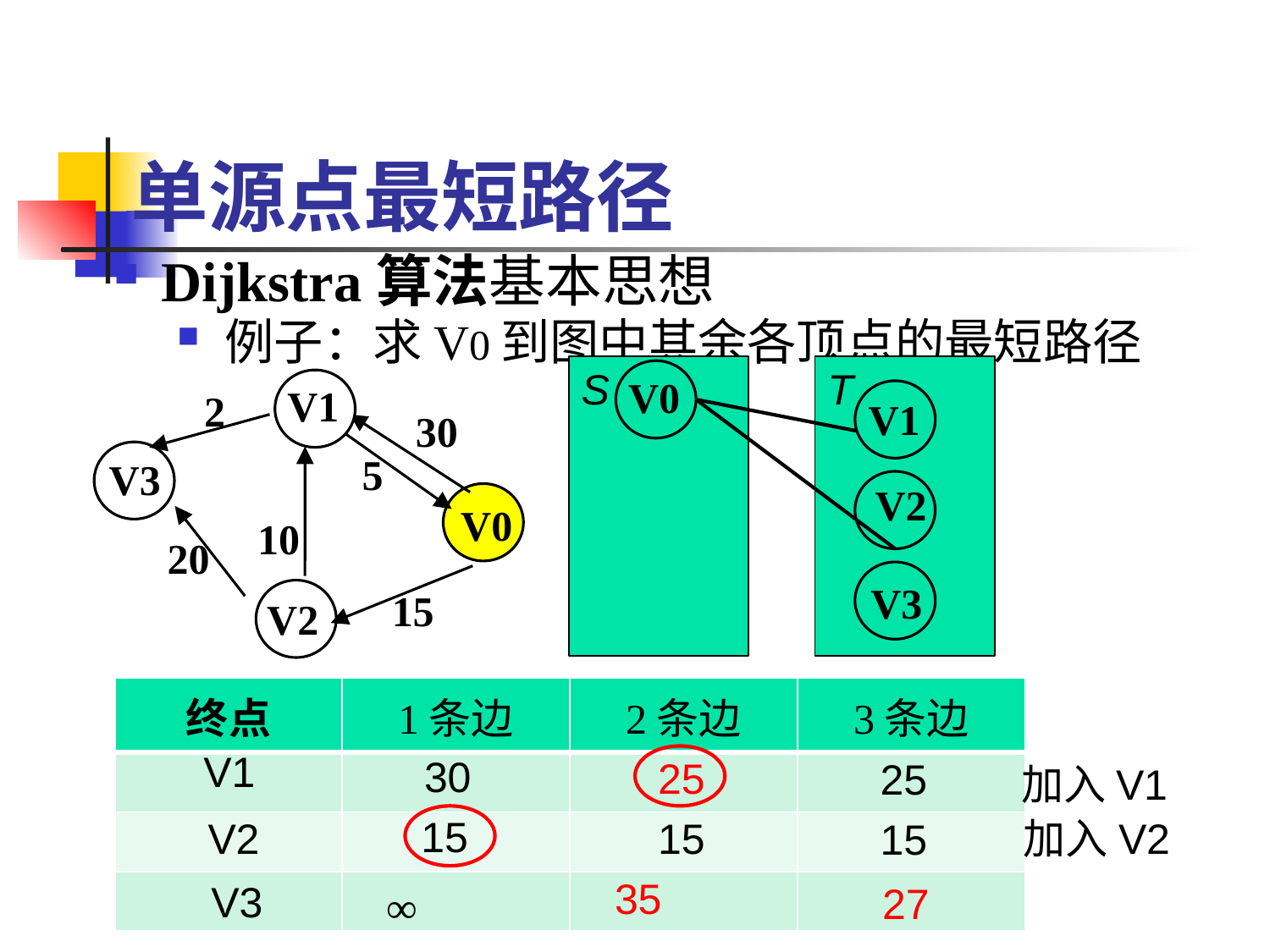

单源点最短路径
Dijkstra算法基本思想
例子：求V0到图中其余各顶点的最短路径

S
T

V0

V1
30

5

V3

V0
10

15

V2
2

20

V1

V2

V3

| 终点 | 1条边 | 2条边 | 3条边 |
| --- | --- | --- | --- |
|  |  |  |  |
|  |  |  |  |
|  |  |  |  |
V1
30

25
25
加入V1
15
V2

15
加入V2
15
35
106
V3
27
∞